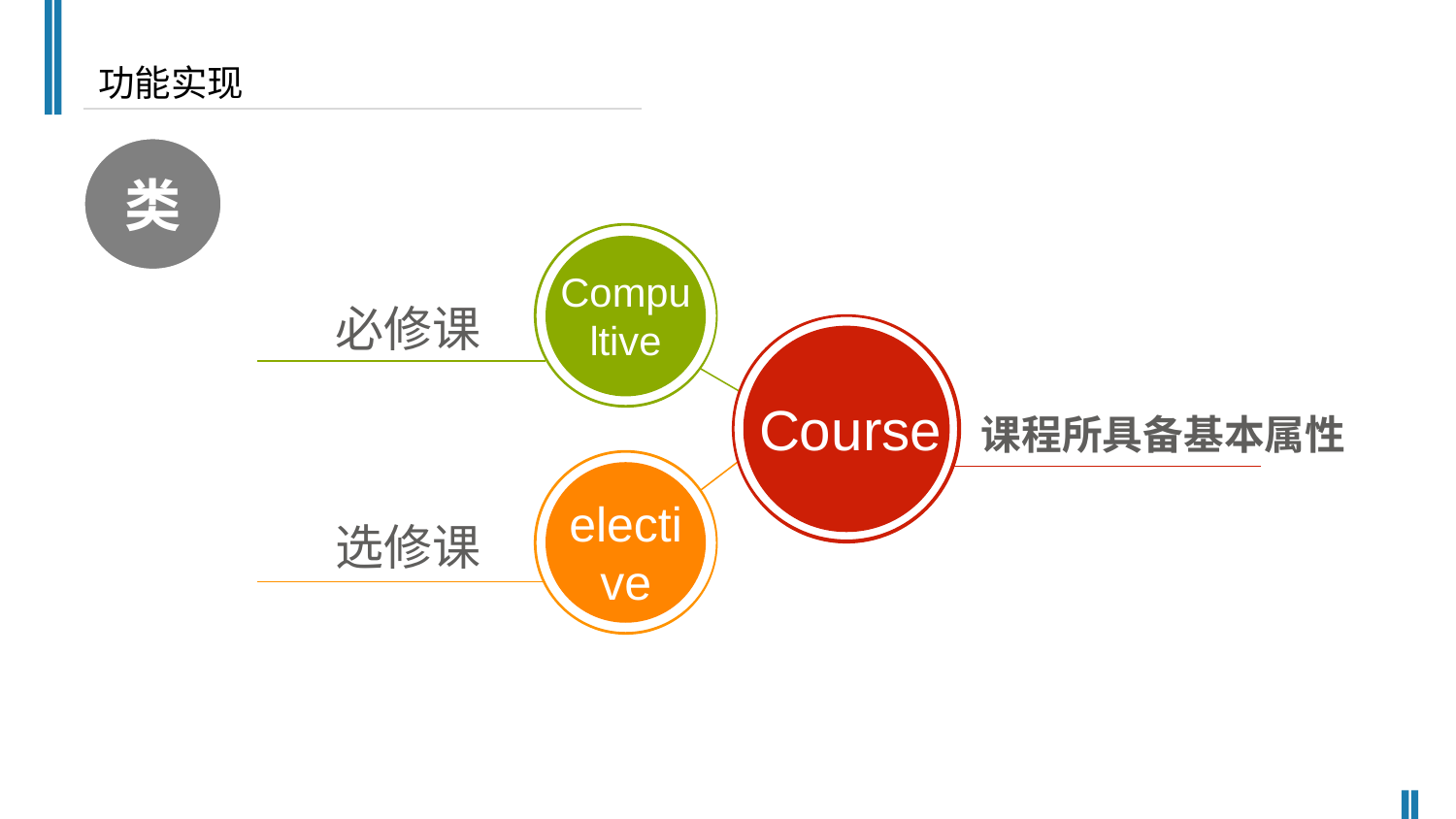

功能实现
类

Compultive
必修课

Course
课程所具备基本属性

elective
选修课